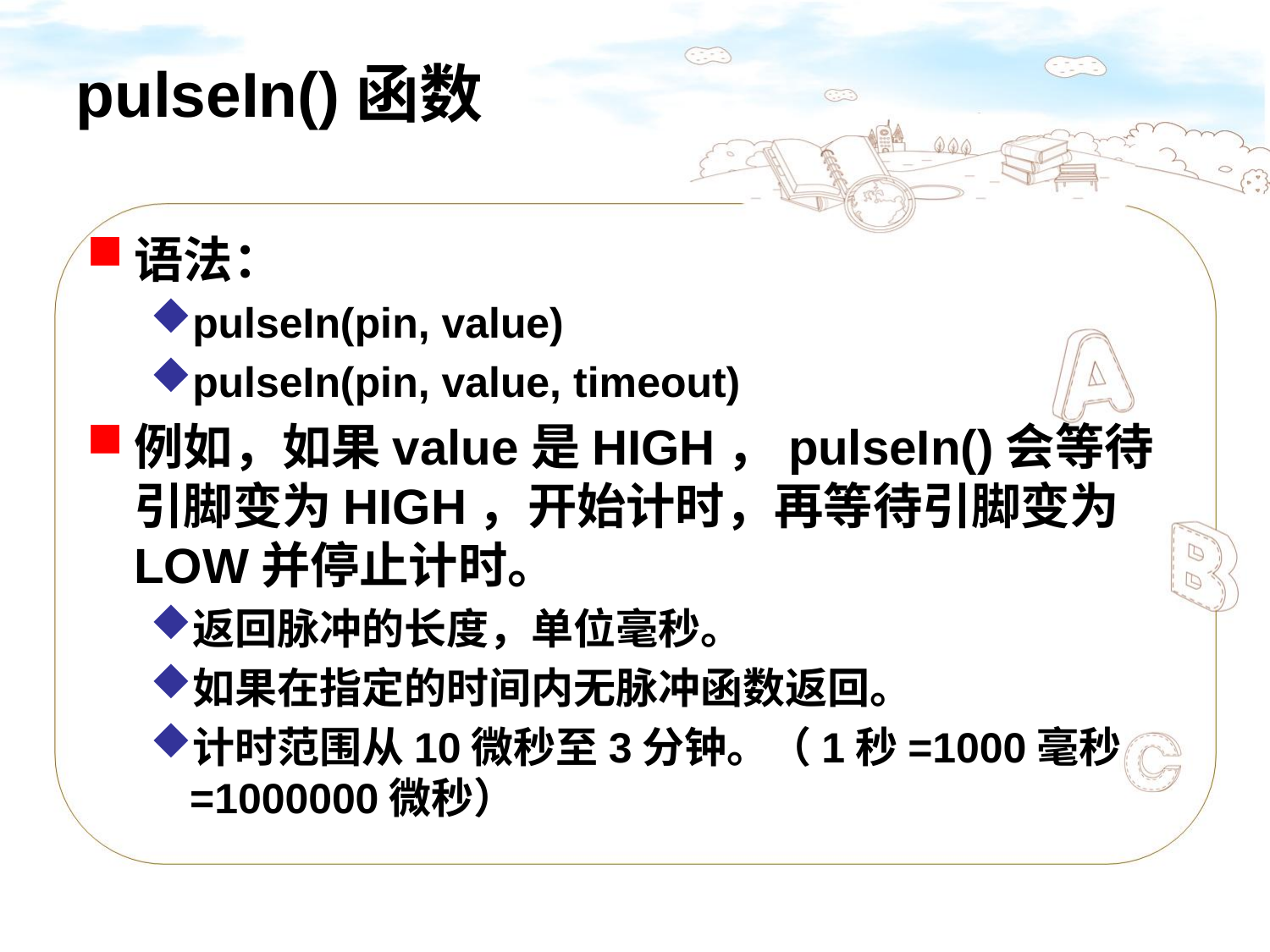

# pulseIn()函数
语法：
pulseIn(pin, value)
pulseIn(pin, value, timeout)
例如，如果value是HIGH，pulseIn()会等待引脚变为HIGH，开始计时，再等待引脚变为LOW并停止计时。
返回脉冲的长度，单位毫秒。
如果在指定的时间内无脉冲函数返回。
计时范围从10微秒至3分钟。（1秒=1000毫秒=1000000微秒）

参数：
pin:你要进行脉冲计时的引脚号（int）。
value:要读取的脉冲类型，HIGH或LOW（int）。
timeout (可选）：指定脉冲计数的等待时间，单位为微秒，默认值是1秒（unsigned long）